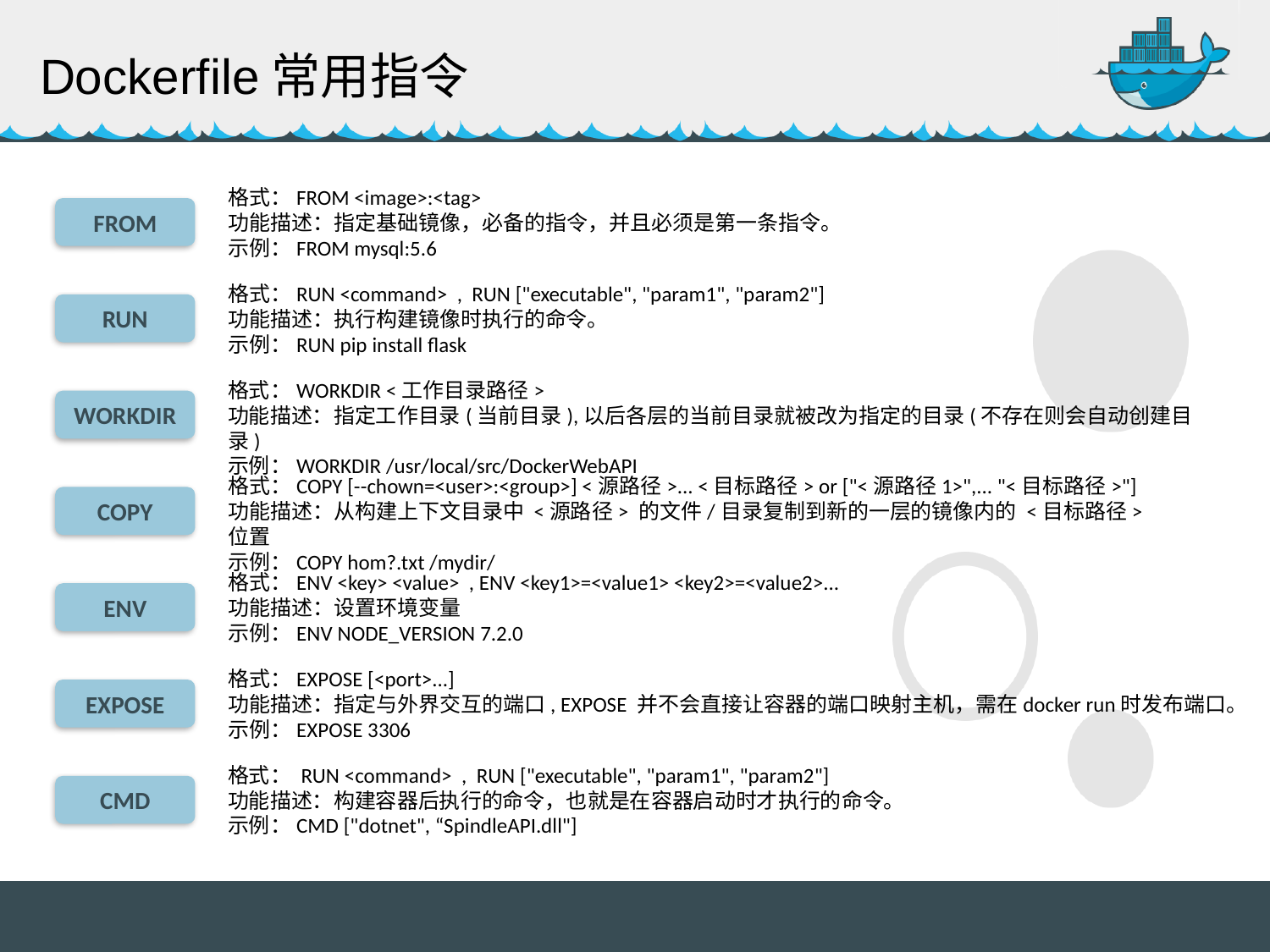

Dockerfile常用指令
格式：FROM <image>:<tag>
功能描述：指定基础镜像，必备的指令，并且必须是第一条指令。
示例：FROM mysql:5.6
FROM
格式：RUN <command>  ,  RUN ["executable", "param1", "param2"]
功能描述：执行构建镜像时执行的命令。
示例：RUN pip install flask
RUN
格式：WORKDIR <工作目录路径>
功能描述：指定工作目录(当前目录),以后各层的当前目录就被改为指定的目录(不存在则会自动创建目录)
示例：WORKDIR /usr/local/src/DockerWebAPI
WORKDIR
格式：COPY [--chown=<user>:<group>] <源路径>... <目标路径> or ["<源路径1>",... "<目标路径>"]
功能描述：从构建上下文目录中 <源路径> 的文件/目录复制到新的一层的镜像内的 <目标路径> 位置
示例：COPY hom?.txt /mydir/
COPY
格式：ENV <key> <value>  , ENV <key1>=<value1> <key2>=<value2>...
功能描述：设置环境变量
示例：ENV NODE_VERSION 7.2.0
ENV
格式：EXPOSE [<port>...]
功能描述：指定与外界交互的端口, EXPOSE 并不会直接让容器的端口映射主机，需在docker run时发布端口。
示例：EXPOSE 3306
EXPOSE
格式： RUN <command>  ,  RUN ["executable", "param1", "param2"]
功能描述：构建容器后执行的命令，也就是在容器启动时才执行的命令。
示例：CMD ["dotnet", “SpindleAPI.dll"]
CMD